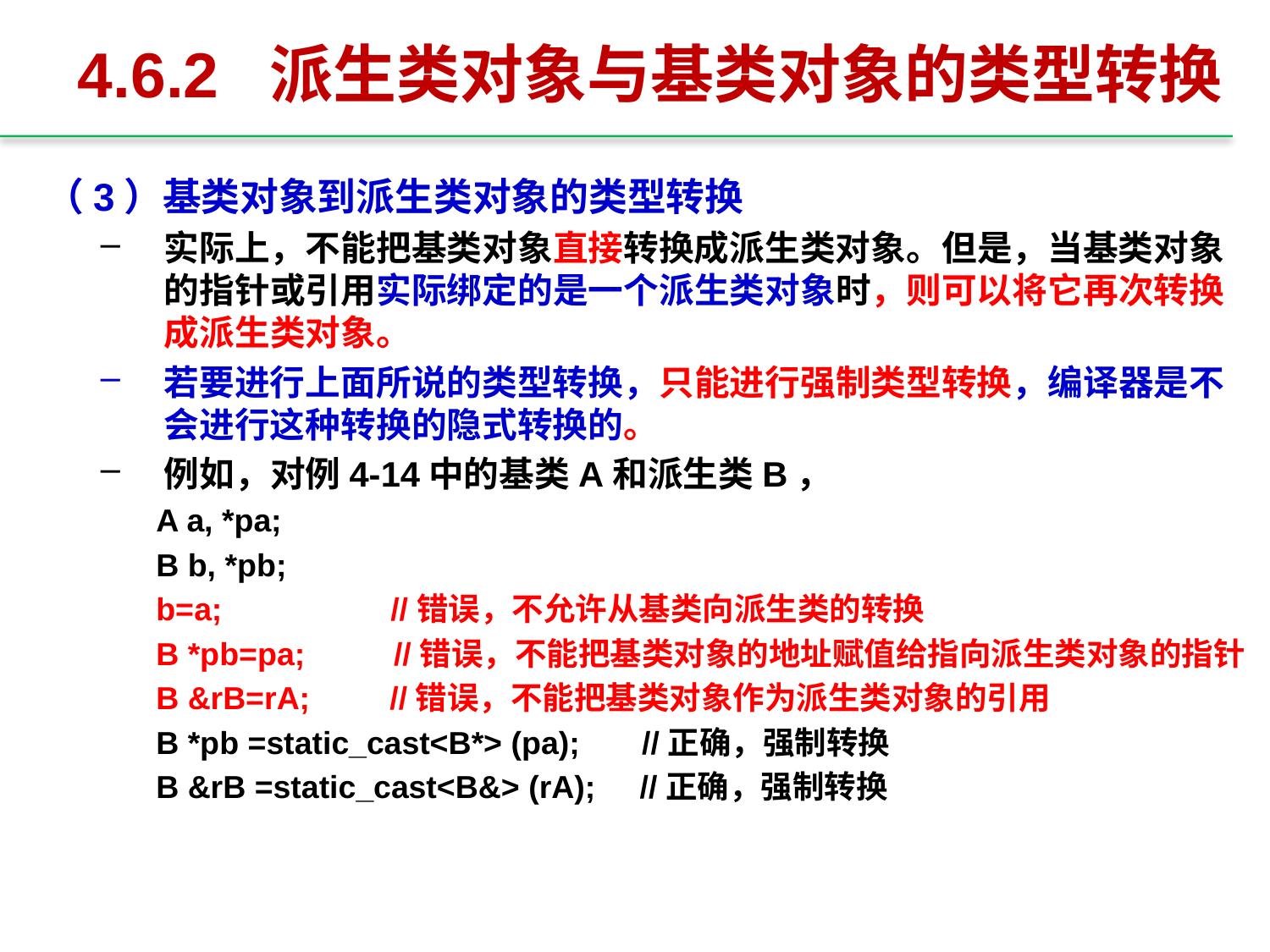

# 4.6.2  派生类对象与基类对象的类型转换
（3）基类对象到派生类对象的类型转换
实际上，不能把基类对象直接转换成派生类对象。但是，当基类对象的指针或引用实际绑定的是一个派生类对象时，则可以将它再次转换成派生类对象。
若要进行上面所说的类型转换，只能进行强制类型转换，编译器是不会进行这种转换的隐式转换的。
例如，对例4-14中的基类A和派生类B，
A a, *pa;
B b, *pb;
b=a;                   //错误，不允许从基类向派生类的转换
B *pb=pa;          //错误，不能把基类对象的地址赋值给指向派生类对象的指针
B &rB=rA;         //错误，不能把基类对象作为派生类对象的引用
B *pb =static_cast<B*> (pa);       //正确，强制转换
B &rB =static_cast<B&> (rA);     //正确，强制转换